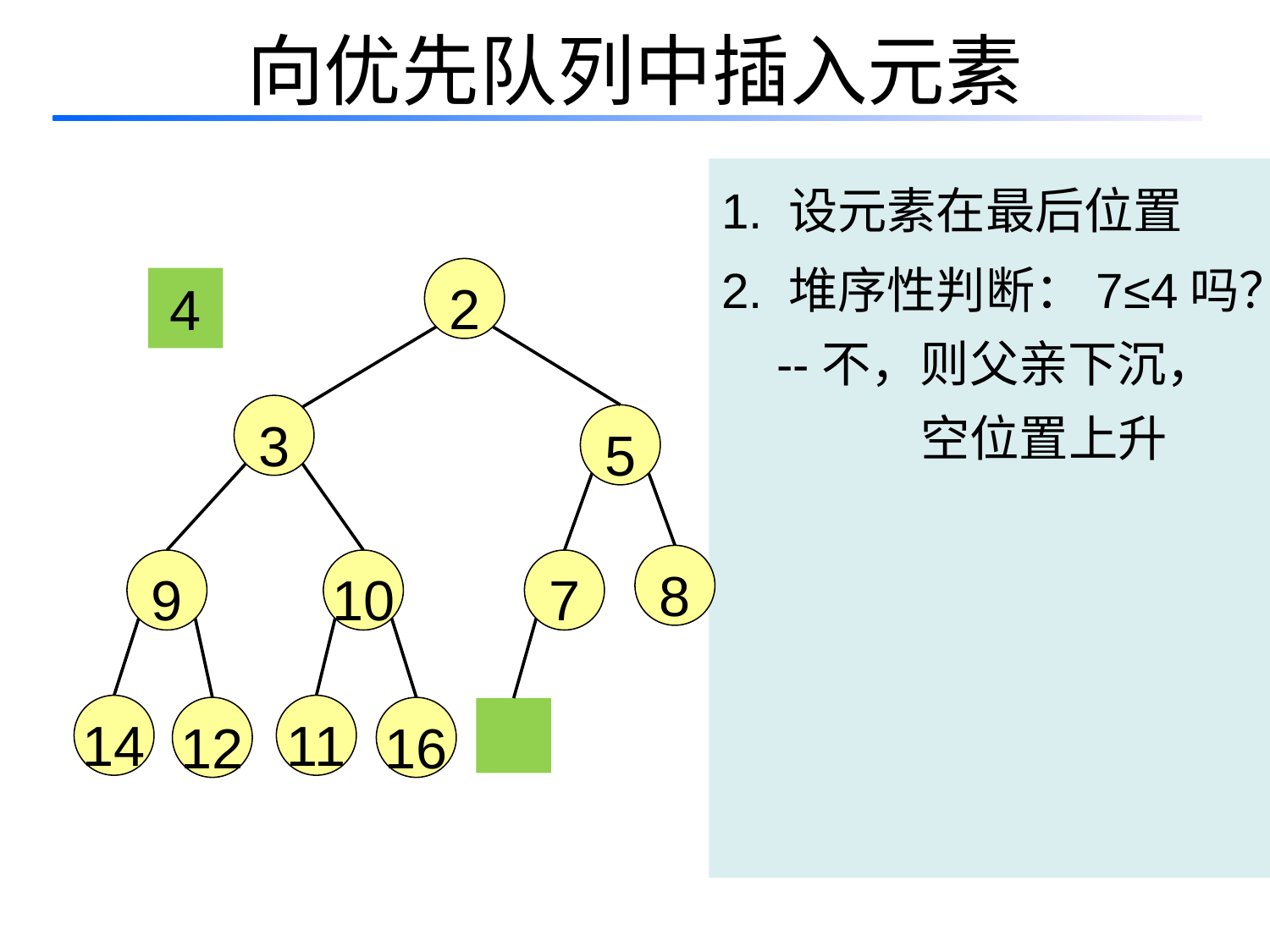

# 向优先队列中插入元素

1. 设元素在最后位置
2. 堆序性判断：7≤4吗？
    --不，则父亲下沉，
                 空位置上升
2
4
3
5
8
9
10
7
14
11
12
16